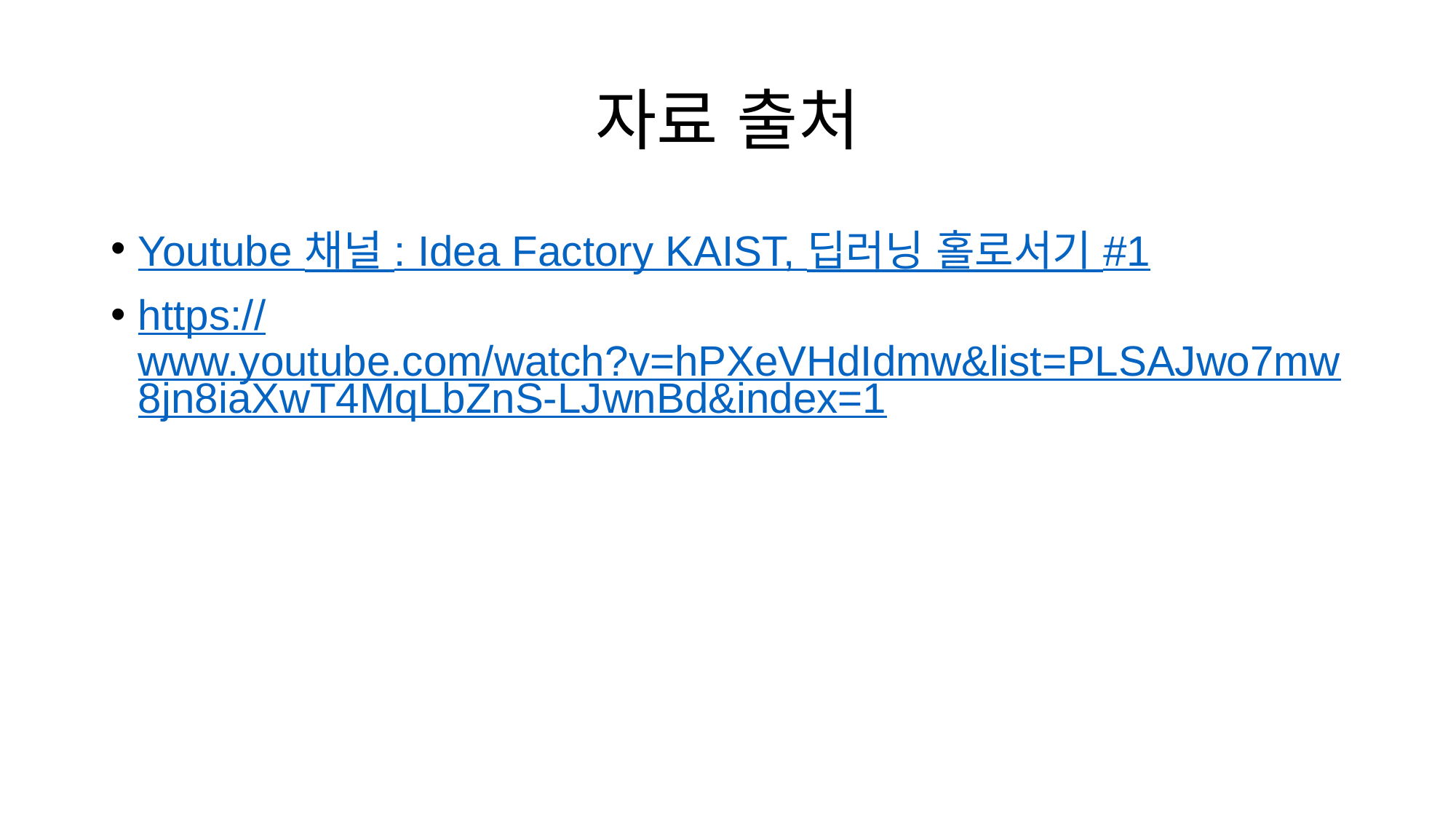

# 자료 출처
Youtube 채널 : Idea Factory KAIST, 딥러닝 홀로서기 #1
https://www.youtube.com/watch?v=hPXeVHdIdmw&list=PLSAJwo7mw8jn8iaXwT4MqLbZnS-LJwnBd&index=1